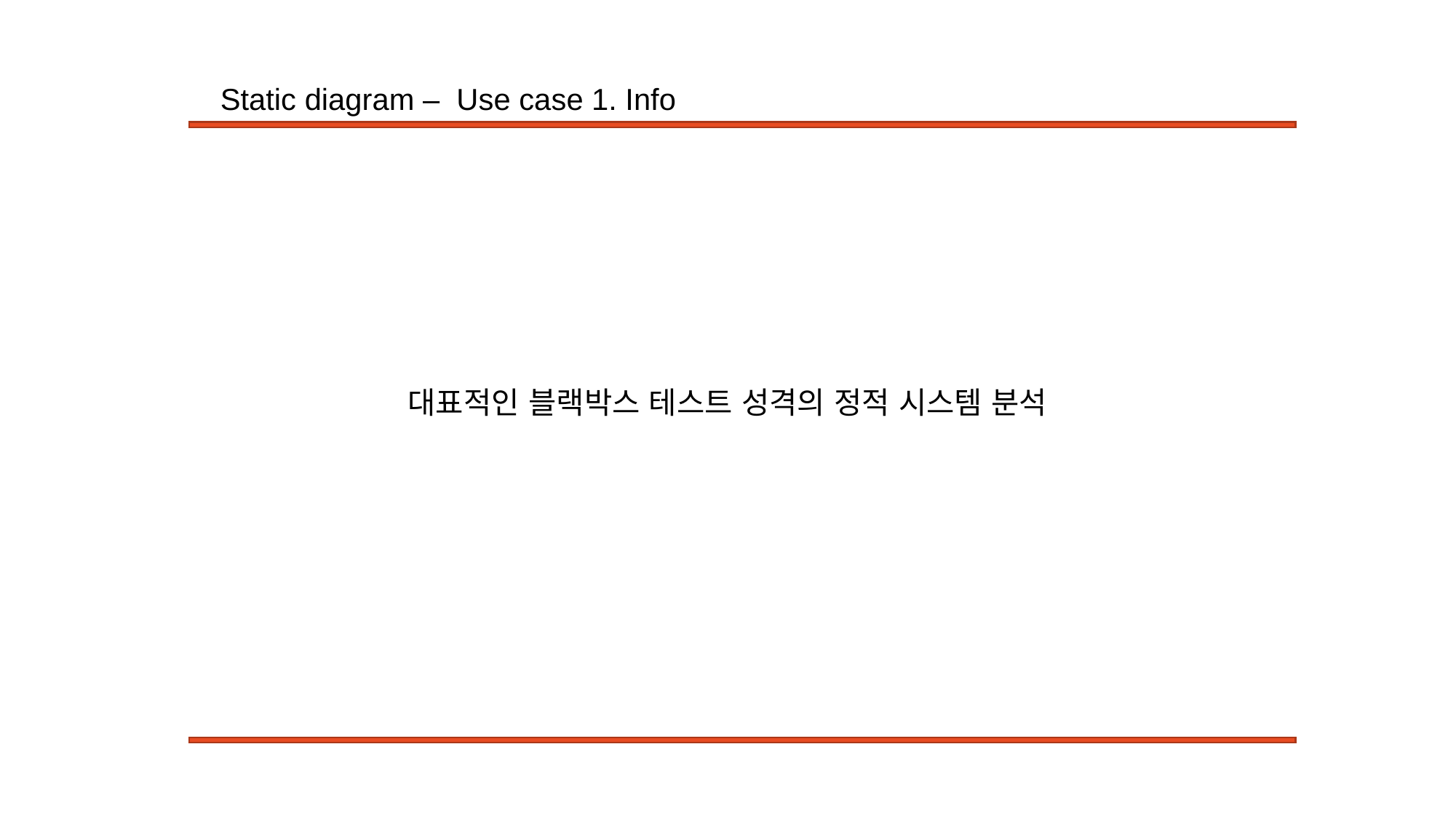

Static diagram –  Use case 1. Info

대표적인 블랙박스 테스트 성격의 정적 시스템 분석